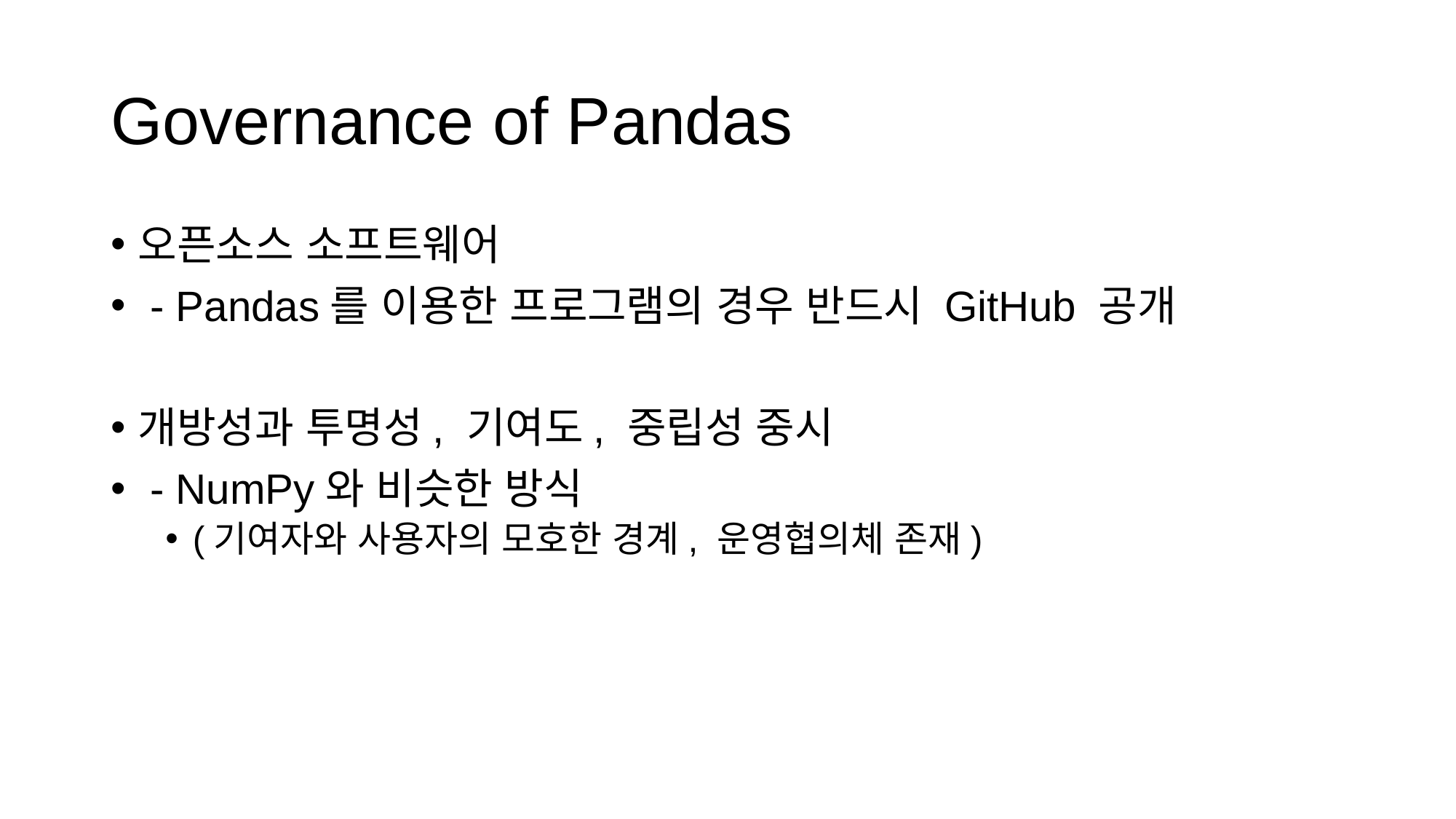

# Governance of Pandas
오픈소스 소프트웨어
 - Pandas를 이용한 프로그램의 경우 반드시 GitHub 공개

개방성과 투명성, 기여도, 중립성 중시
 - NumPy와 비슷한 방식
(기여자와 사용자의 모호한 경계, 운영협의체 존재)